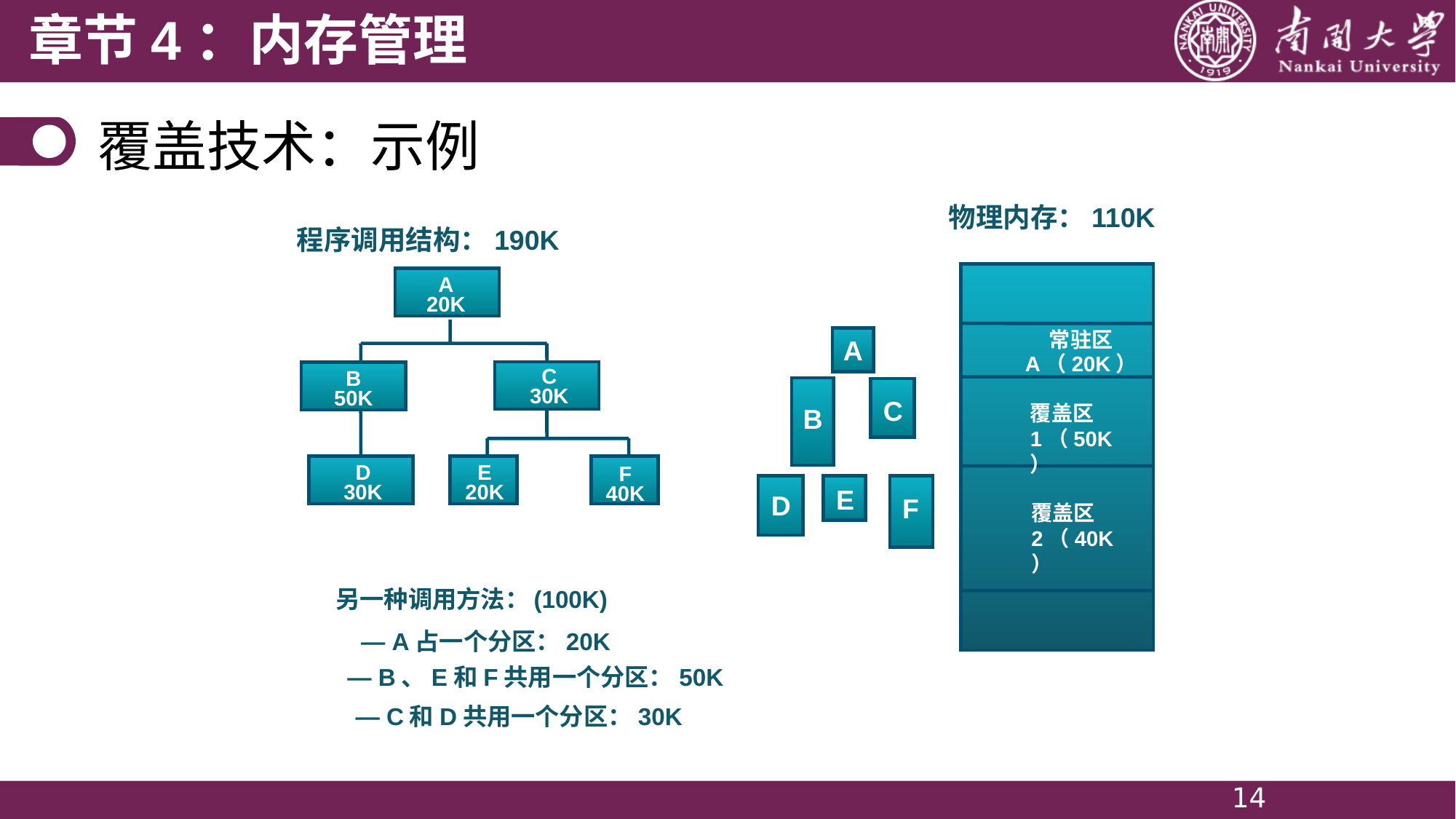

章节4：内存管理
覆盖技术：示例
物理内存：110K

常驻区
A（20K）

覆盖区1（50K）

覆盖区2（40K）

程序调用结构：190K

A
20K

C
30K
B
50K

D
30K
E
20K
F
40K
A

B

 C

 F

 D

 E
(100K)
另一种调用方法：
— A占一个分区：20K
— B、E和F共用一个分区：50K
— C和D共用一个分区：30K
14